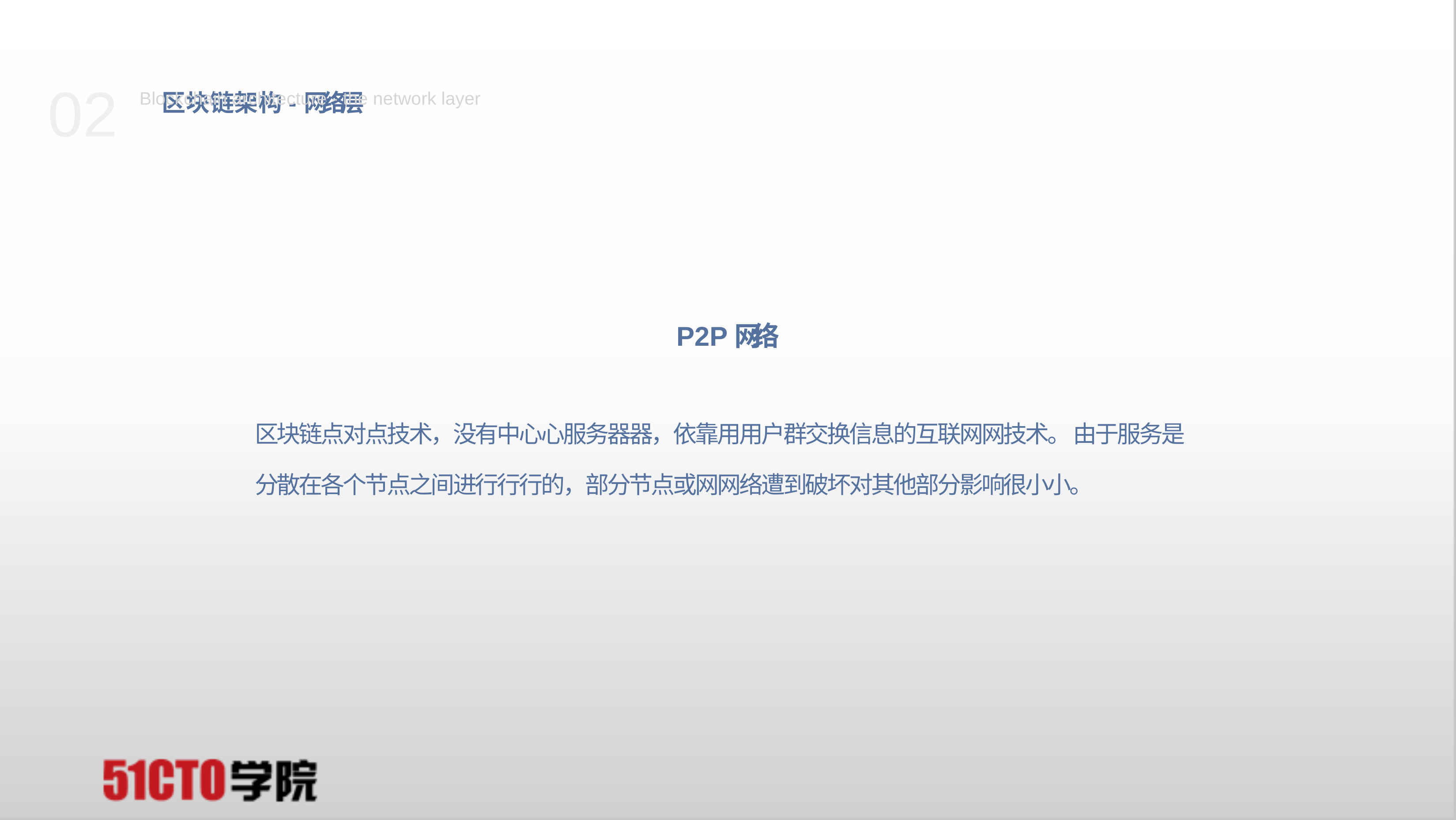

# 02 区块链架构-⽹络层
Blockchain architecture - the network layer
P2P⽹络

区块链点对点技术，没有中⼼心服务器器，依靠⽤用户群交换信息的互联⽹网技术。 由于服务是分散在各个节点之间进⾏行行的，部分节点或⽹网络遭到破坏对其他部分影响很⼩小。